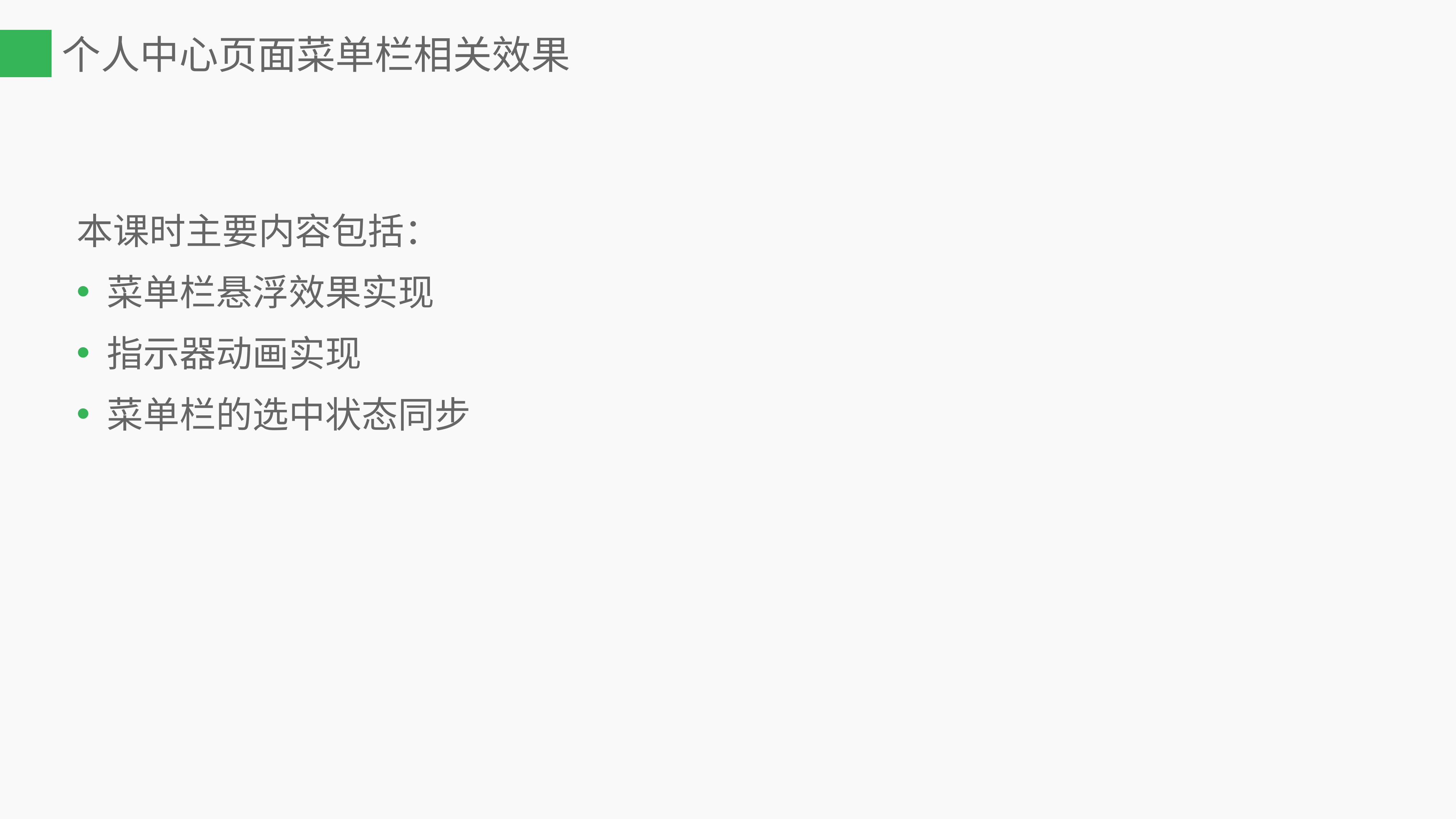

# 个人中心页面菜单栏相关效果
本课时主要内容包括：
菜单栏悬浮效果实现
指示器动画实现
菜单栏的选中状态同步